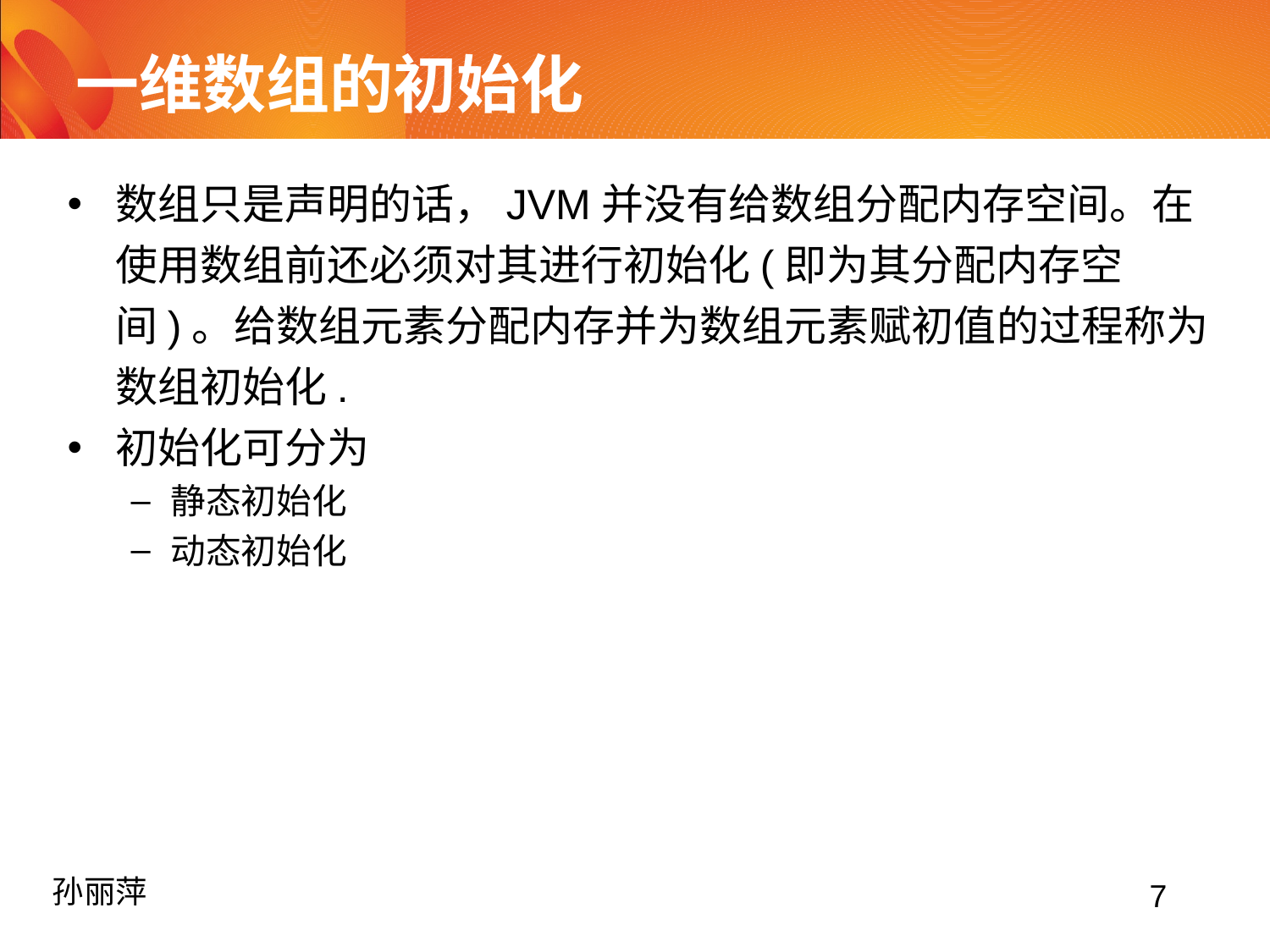

# 一维数组的初始化
数组只是声明的话，JVM并没有给数组分配内存空间。在使用数组前还必须对其进行初始化(即为其分配内存空间)。给数组元素分配内存并为数组元素赋初值的过程称为数组初始化.
初始化可分为
静态初始化
动态初始化